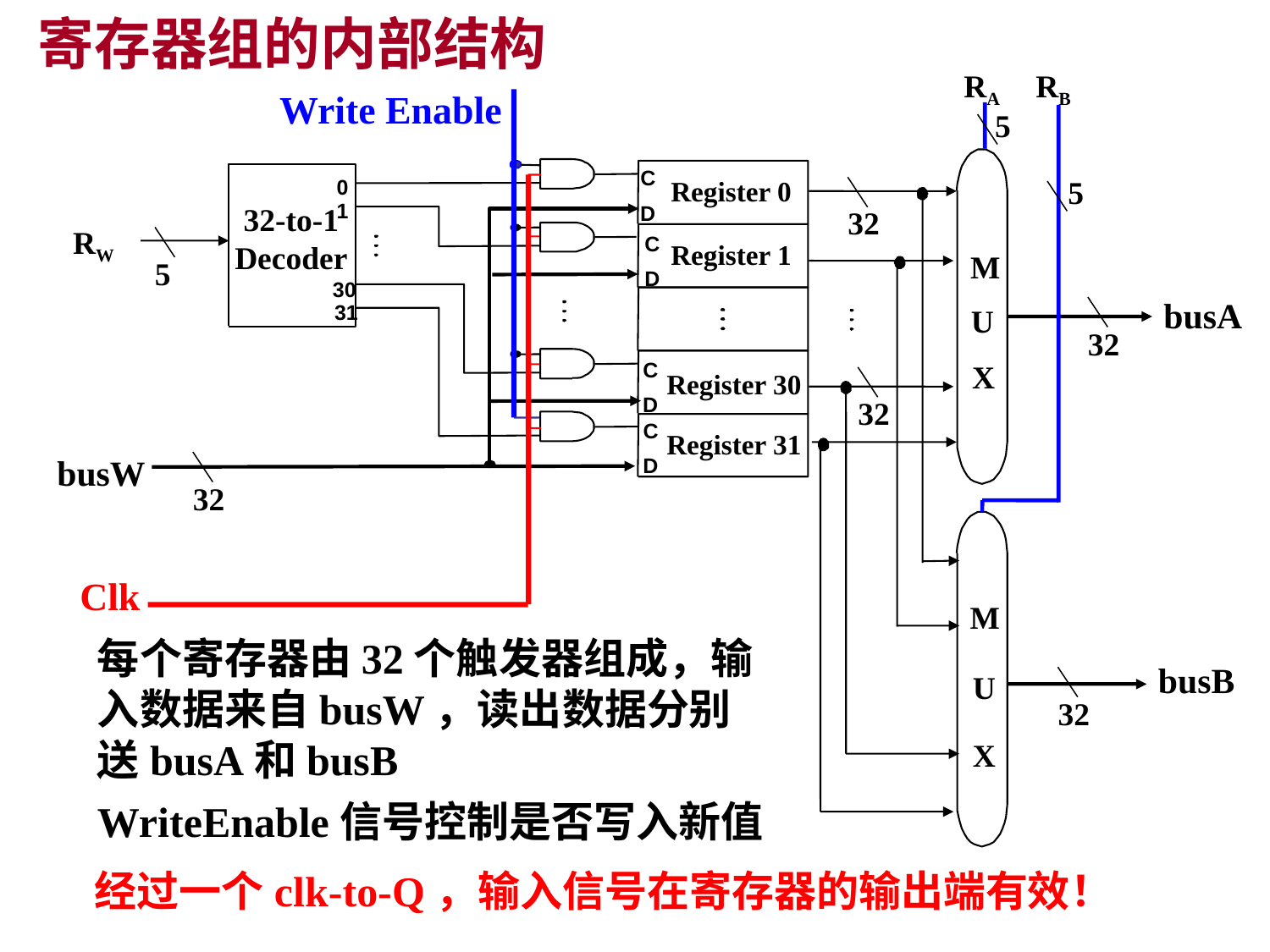

# 寄存器组的内部结构
RA
RB
Write Enable

5

C
5
Register 0
0

Clk

32

32-to-1
Decoder
1
D

RW

5

C
Register 1

M

D

30

busA

32
31

U

C
X
Register 30

32

D

C

Register 31

busW

32
D

M

每个寄存器由32个触发器组成，输入数据来自busW，读出数据分别送busA和busB
WriteEnable信号控制是否写入新值
busB

32
U

X

经过一个clk-to-Q，输入信号在寄存器的输出端有效！